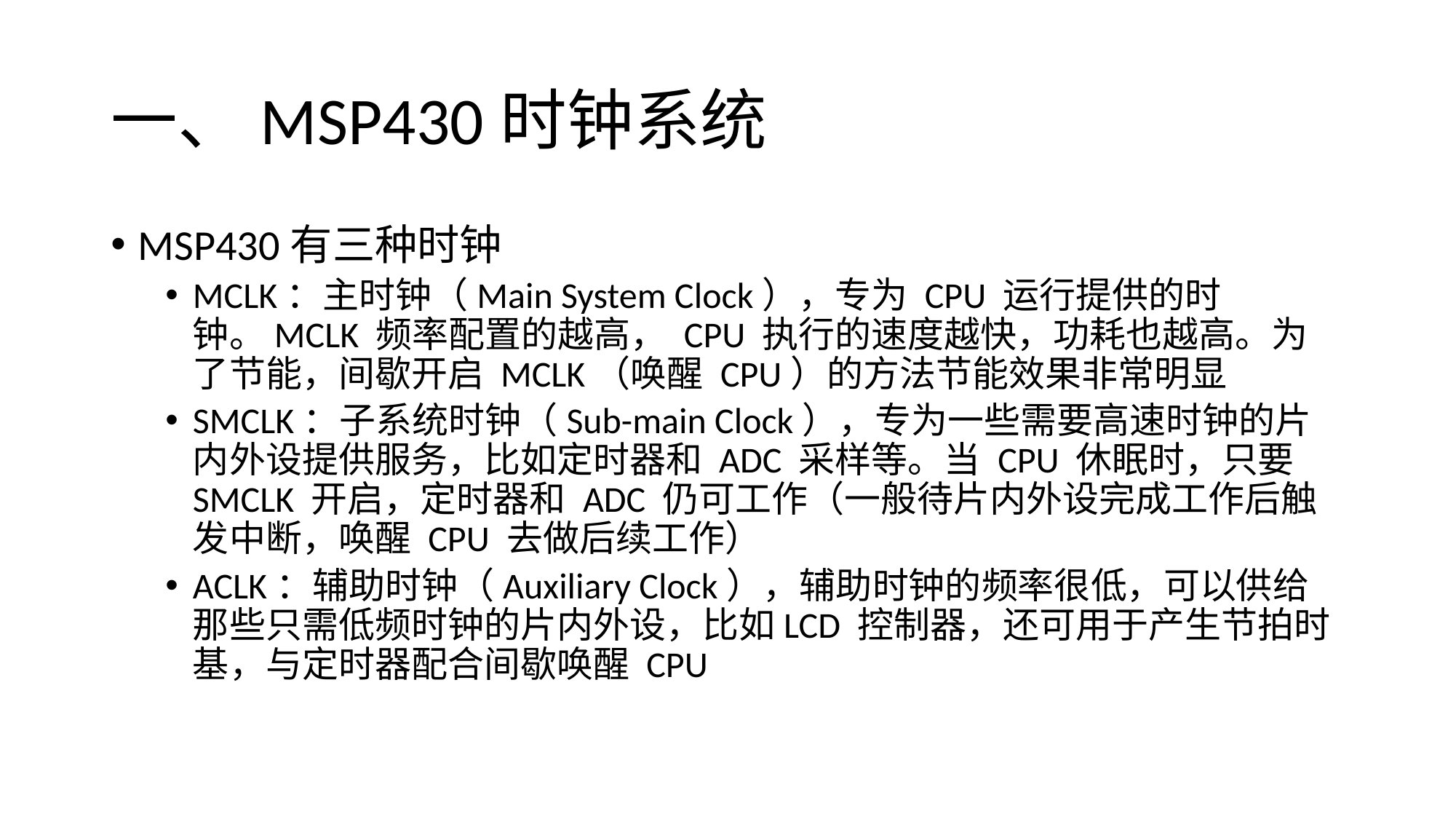

# 一、MSP430时钟系统
MSP430有三种时钟
MCLK：主时钟（Main System Clock），专为 CPU 运行提供的时钟。MCLK 频率配置的越高， CPU 执行的速度越快，功耗也越高。为了节能，间歇开启 MCLK（唤醒 CPU）的方法节能效果非常明显
SMCLK：子系统时钟（Sub-main Clock），专为一些需要高速时钟的片内外设提供服务，比如定时器和 ADC 采样等。当 CPU 休眠时，只要 SMCLK 开启，定时器和 ADC 仍可工作（一般待片内外设完成工作后触发中断，唤醒 CPU 去做后续工作）
ACLK：辅助时钟（Auxiliary Clock），辅助时钟的频率很低，可以供给那些只需低频时钟的片内外设，比如LCD 控制器，还可用于产生节拍时基，与定时器配合间歇唤醒 CPU